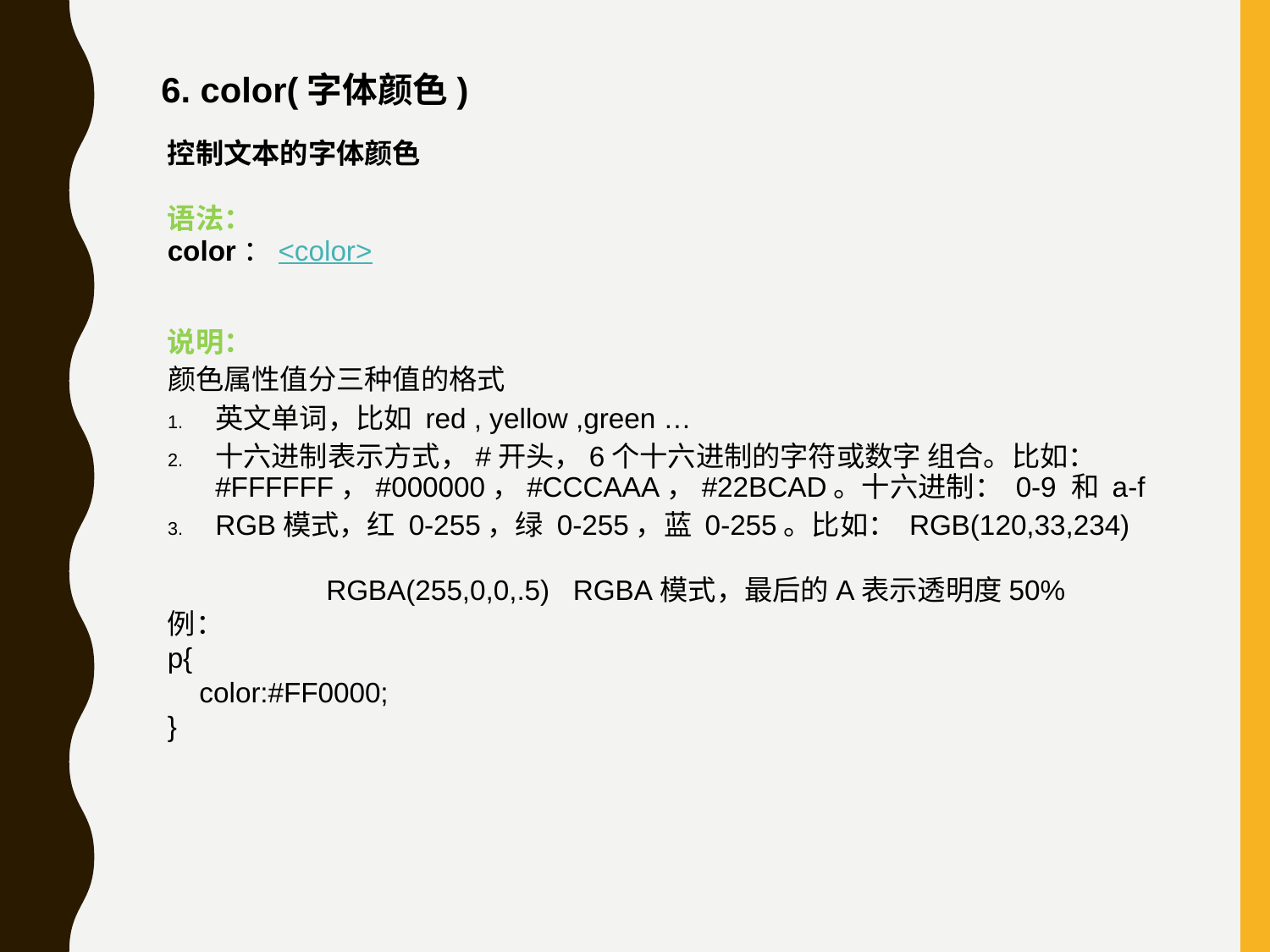

6. color(字体颜色)
控制文本的字体颜色

语法：
color：<color>

说明：
颜色属性值分三种值的格式
英文单词，比如 red , yellow ,green …
十六进制表示方式，#开头，6个十六进制的字符或数字 组合。比如：#FFFFFF，#000000，#CCCAAA，#22BCAD。十六进制： 0-9 和 a-f
RGB模式，红 0-255，绿 0-255，蓝 0-255。比如： RGB(120,33,234)

		RGBA(255,0,0,.5)   RGBA模式，最后的A表示透明度50%
例：
p{
	color:#FF0000;
}